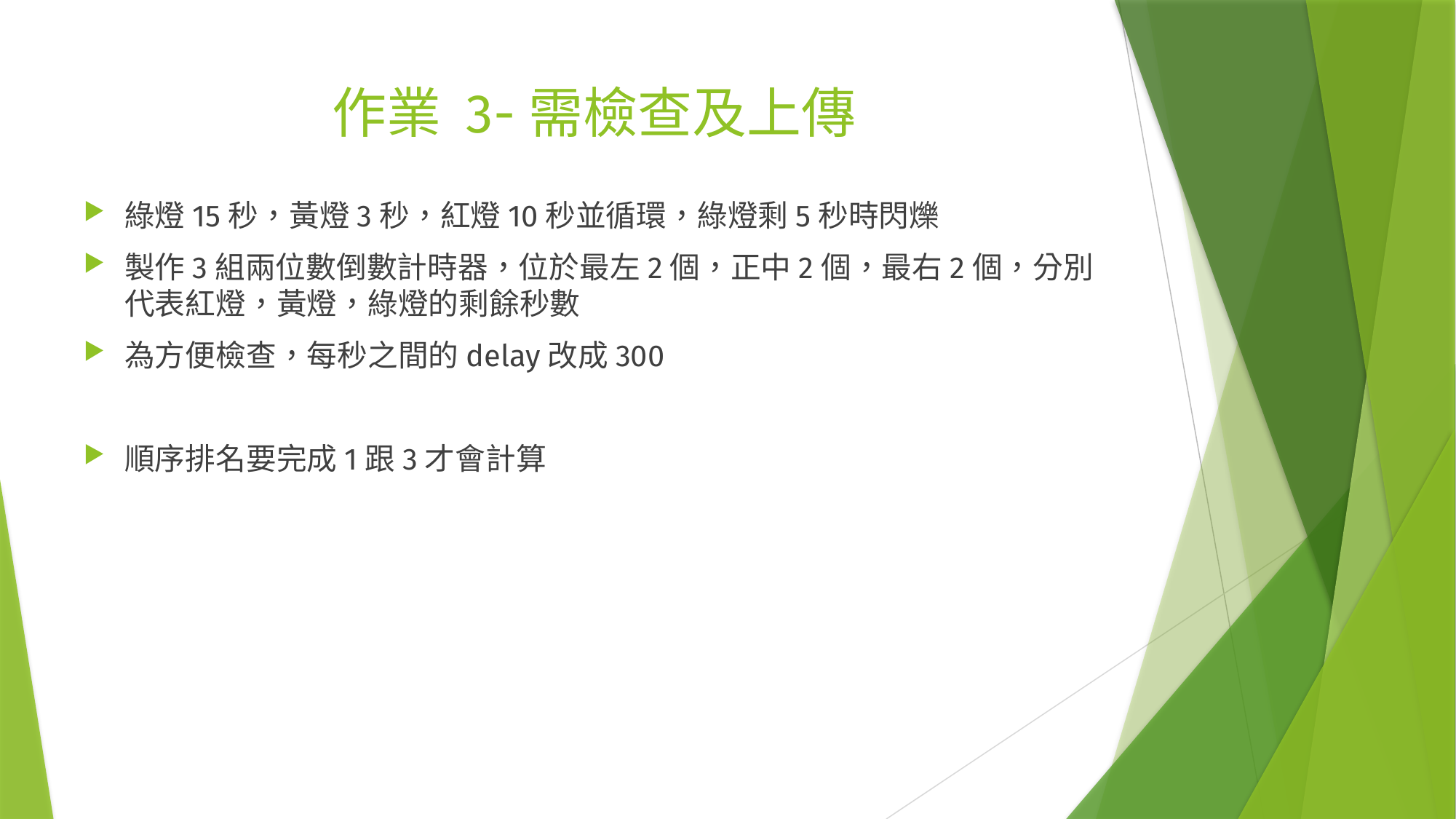

# 作業 3-需檢查及上傳
綠燈15秒，黃燈3秒，紅燈10秒並循環，綠燈剩5秒時閃爍
製作3組兩位數倒數計時器，位於最左2個，正中2個，最右2個，分別代表紅燈，黃燈，綠燈的剩餘秒數
為方便檢查，每秒之間的delay改成300

順序排名要完成1跟3才會計算